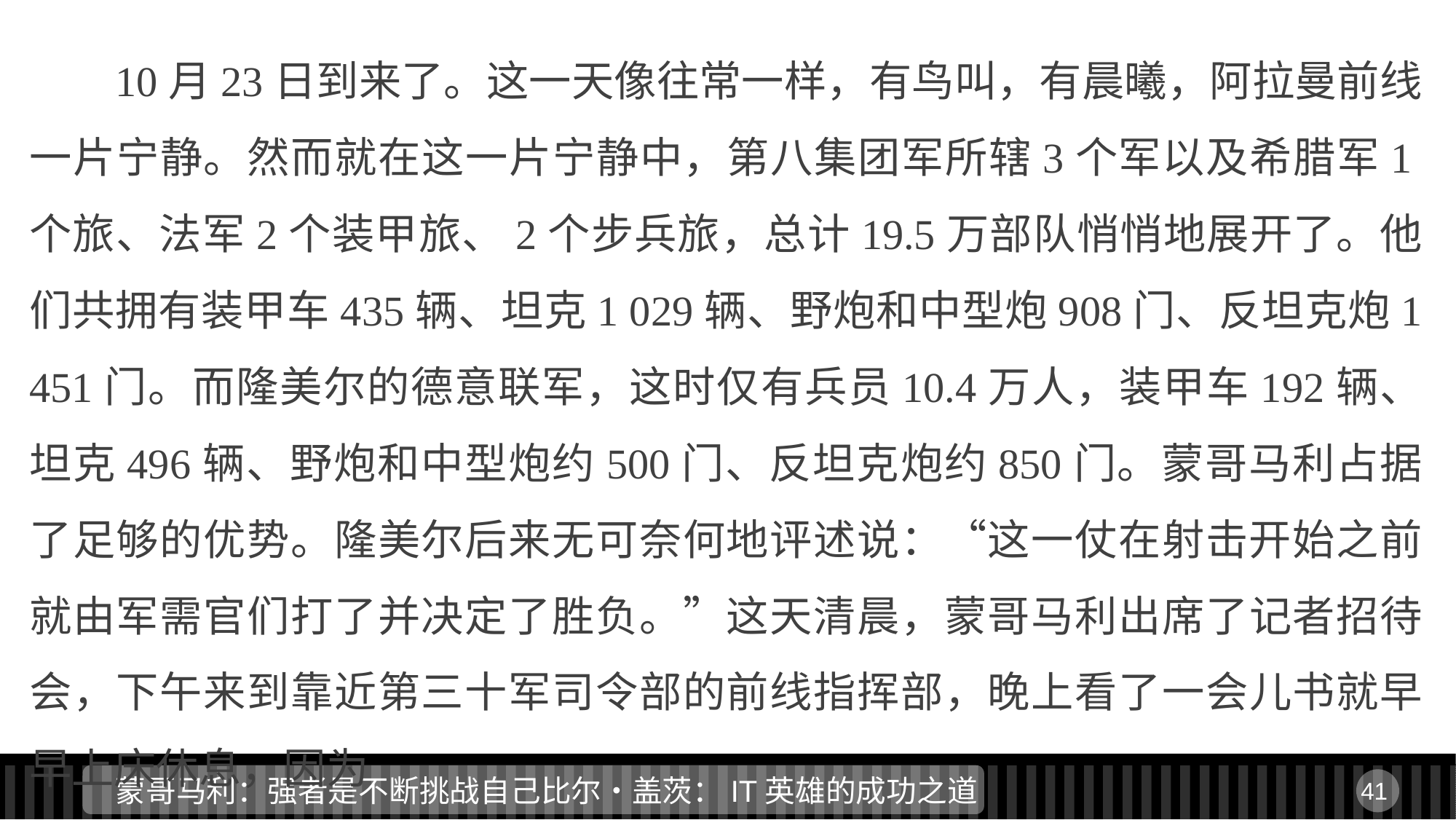

10月23日到来了。这一天像往常一样，有鸟叫，有晨曦，阿拉曼前线一片宁静。然而就在这一片宁静中，第八集团军所辖3个军以及希腊军1个旅、法军2个装甲旅、2个步兵旅，总计19.5万部队悄悄地展开了。他们共拥有装甲车435辆、坦克1 029辆、野炮和中型炮908门、反坦克炮1 451门。而隆美尔的德意联军，这时仅有兵员10.4万人，装甲车192辆、坦克496辆、野炮和中型炮约500门、反坦克炮约850门。蒙哥马利占据了足够的优势。隆美尔后来无可奈何地评述说：“这一仗在射击开始之前就由军需官们打了并决定了胜负。”这天清晨，蒙哥马利出席了记者招待会，下午来到靠近第三十军司令部的前线指挥部，晚上看了一会儿书就早早上床休息，因为